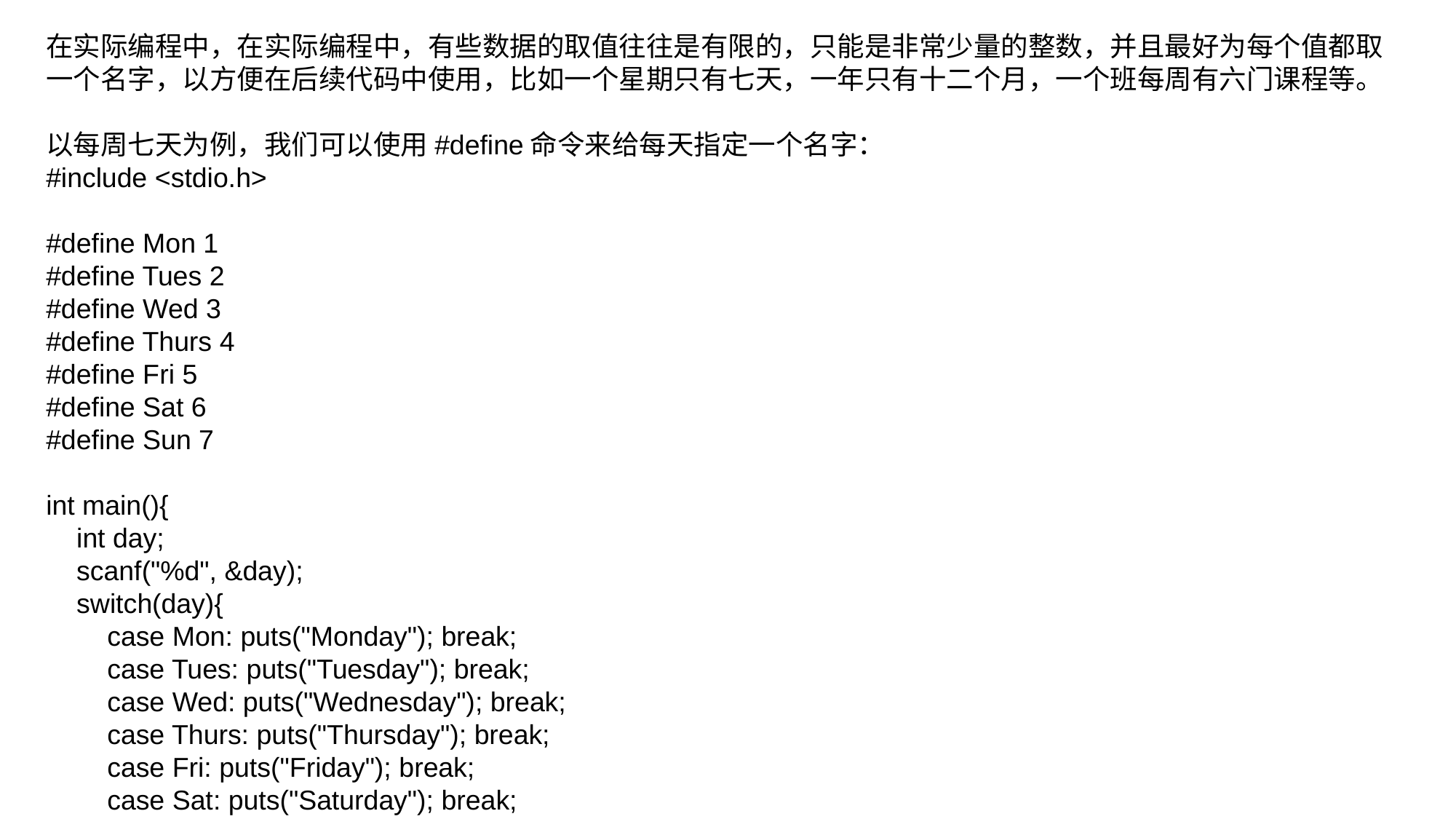

在实际编程中，在实际编程中，有些数据的取值往往是有限的，只能是非常少量的整数，并且最好为每个值都取一个名字，以方便在后续代码中使用，比如一个星期只有七天，一年只有十二个月，一个班每周有六门课程等。

以每周七天为例，我们可以使用#define命令来给每天指定一个名字：
#include <stdio.h>

#define Mon 1
#define Tues 2
#define Wed 3
#define Thurs 4
#define Fri 5
#define Sat 6
#define Sun 7

int main(){
    int day;
    scanf("%d", &day);
    switch(day){
        case Mon: puts("Monday"); break;
        case Tues: puts("Tuesday"); break;
        case Wed: puts("Wednesday"); break;
        case Thurs: puts("Thursday"); break;
        case Fri: puts("Friday"); break;
        case Sat: puts("Saturday"); break;
        case Sun: puts("Sunday"); break;
        default: puts("Error!");
    }
    return 0;
}